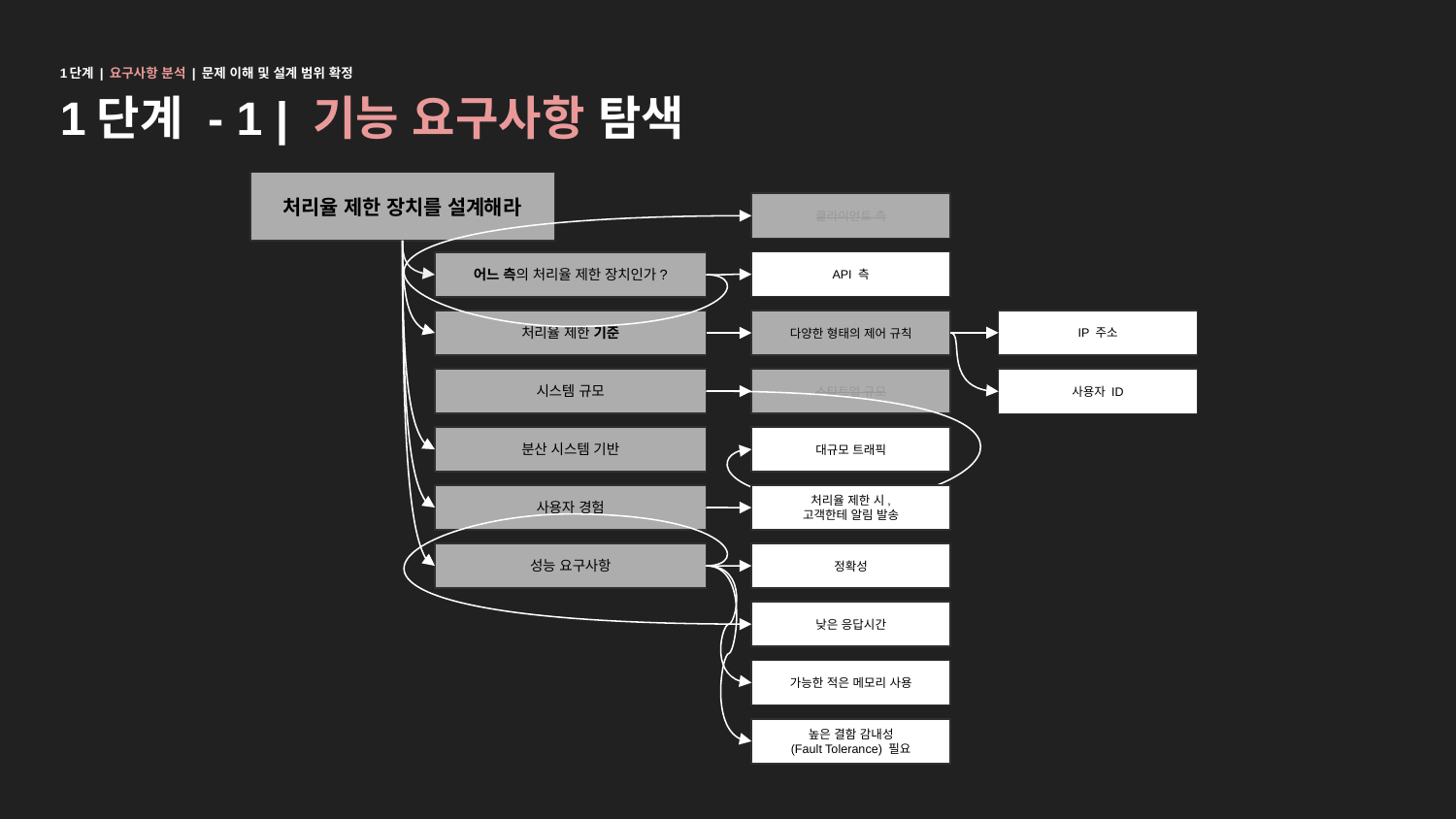

1단계 | 요구사항 분석 | 문제 이해 및 설계 범위 확정
# 1단계 - 1 | 기능 요구사항 탐색
처리율 제한 장치를 설계해라
클라이언트 측
API 측
어느 측의 처리율 제한 장치인가?
IP 주소
처리율 제한 기준
다양한 형태의 제어 규칙
시스템 규모
스타트업 규모
사용자 ID
대규모 트래픽
분산 시스템 기반
사용자 경험
처리율 제한 시,
고객한테 알림 발송
성능 요구사항
정확성
낮은 응답시간
가능한 적은 메모리 사용
높은 결함 감내성
(Fault Tolerance) 필요